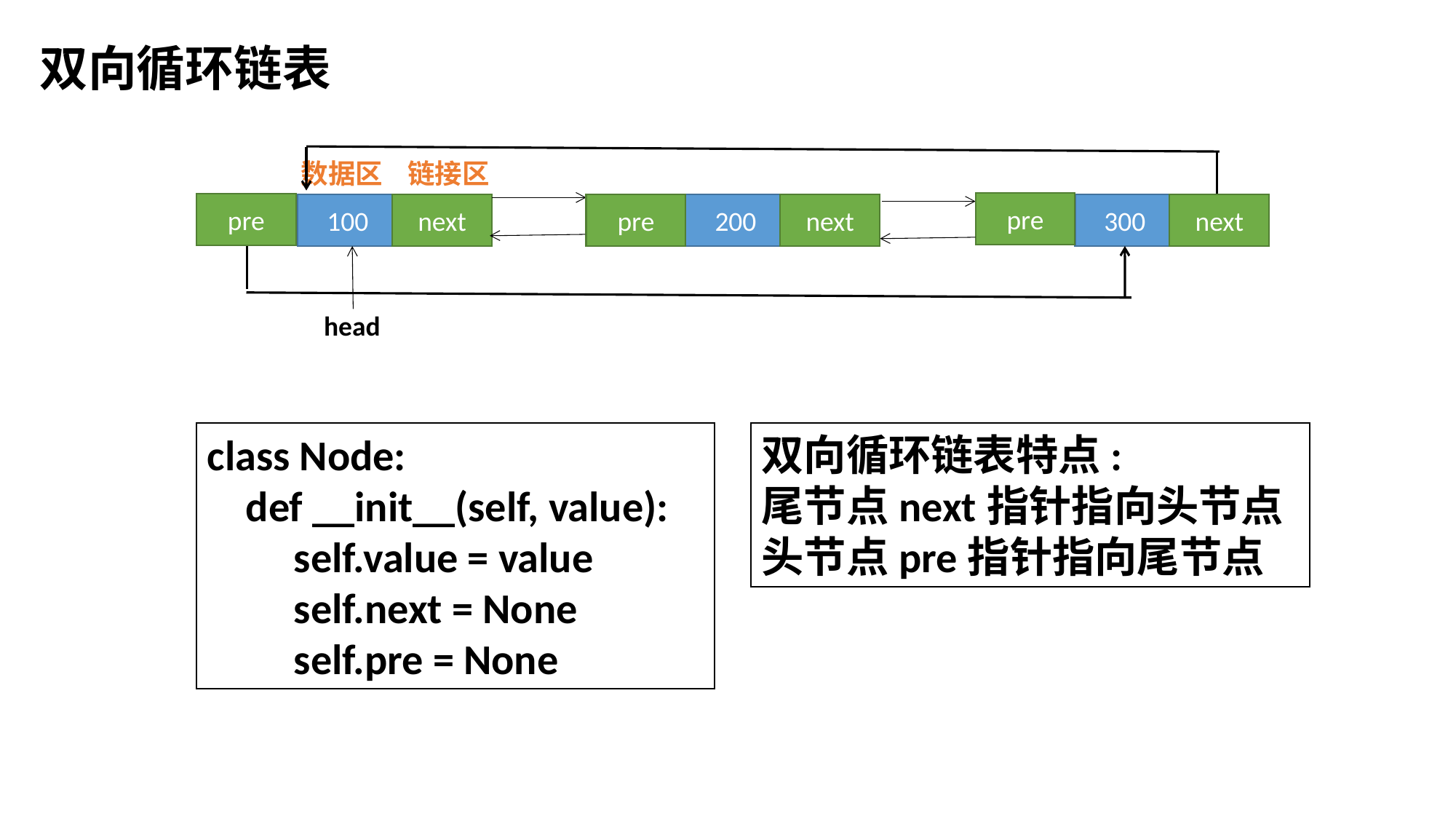

双向循环链表
数据区    链接区
pre
pre
100
next
pre
200
next
300
next
head
双向循环链表特点:
尾节点next指针指向头节点
头节点pre指针指向尾节点
class Node:
    def __init__(self, value):
         self.value = value
         self.next = None
         self.pre = None